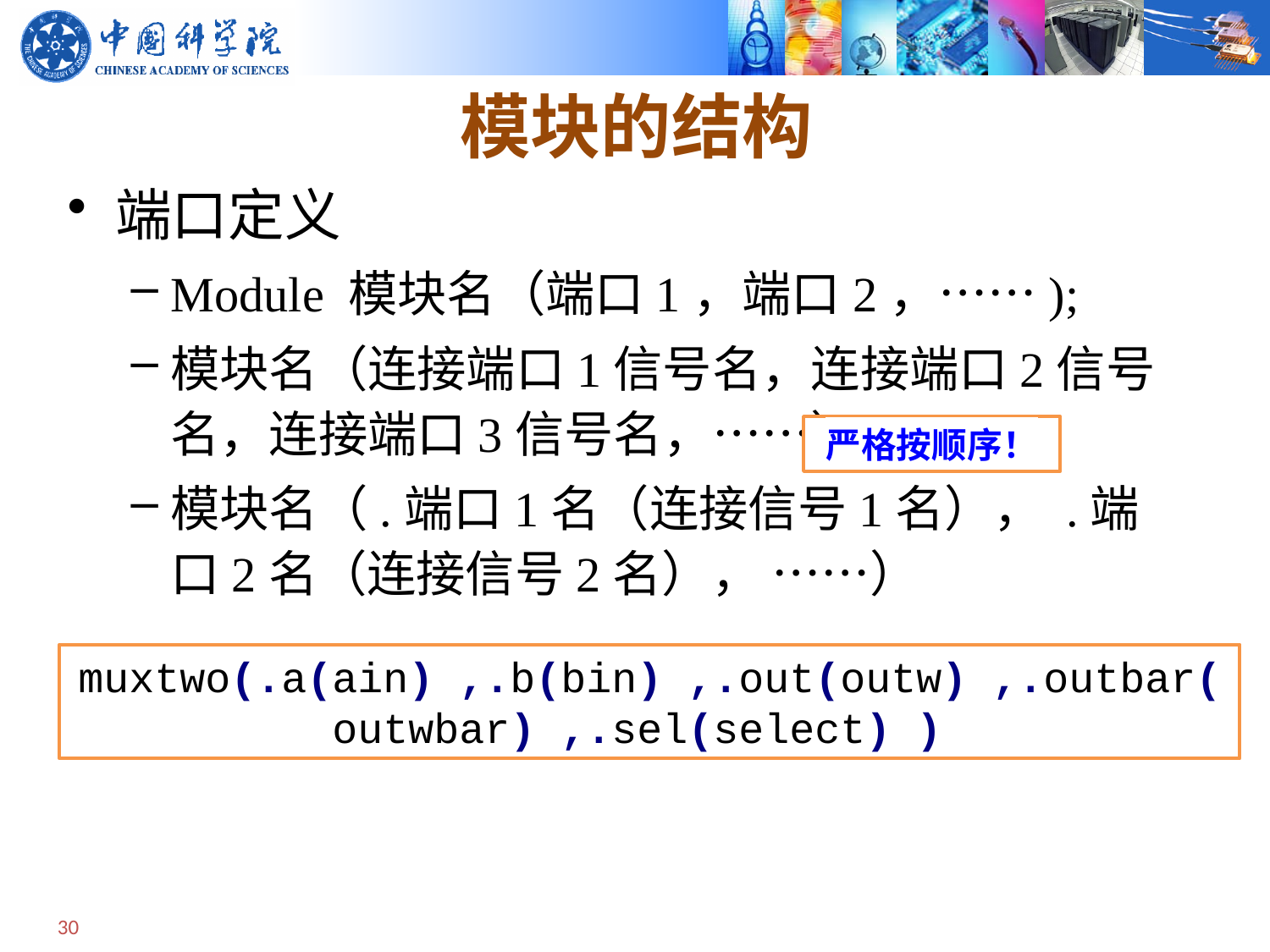

# 模块的结构
端口定义
Module 模块名（端口1，端口2，……);
模块名（连接端口1信号名，连接端口2信号名，连接端口3信号名，……）
模块名（.端口1名（连接信号1名）， .端口2名（连接信号2名）， ……）
严格按顺序！
muxtwo(.a(ain) ,.b(bin) ,.out(outw) ,.outbar(outwbar) ,.sel(select) )